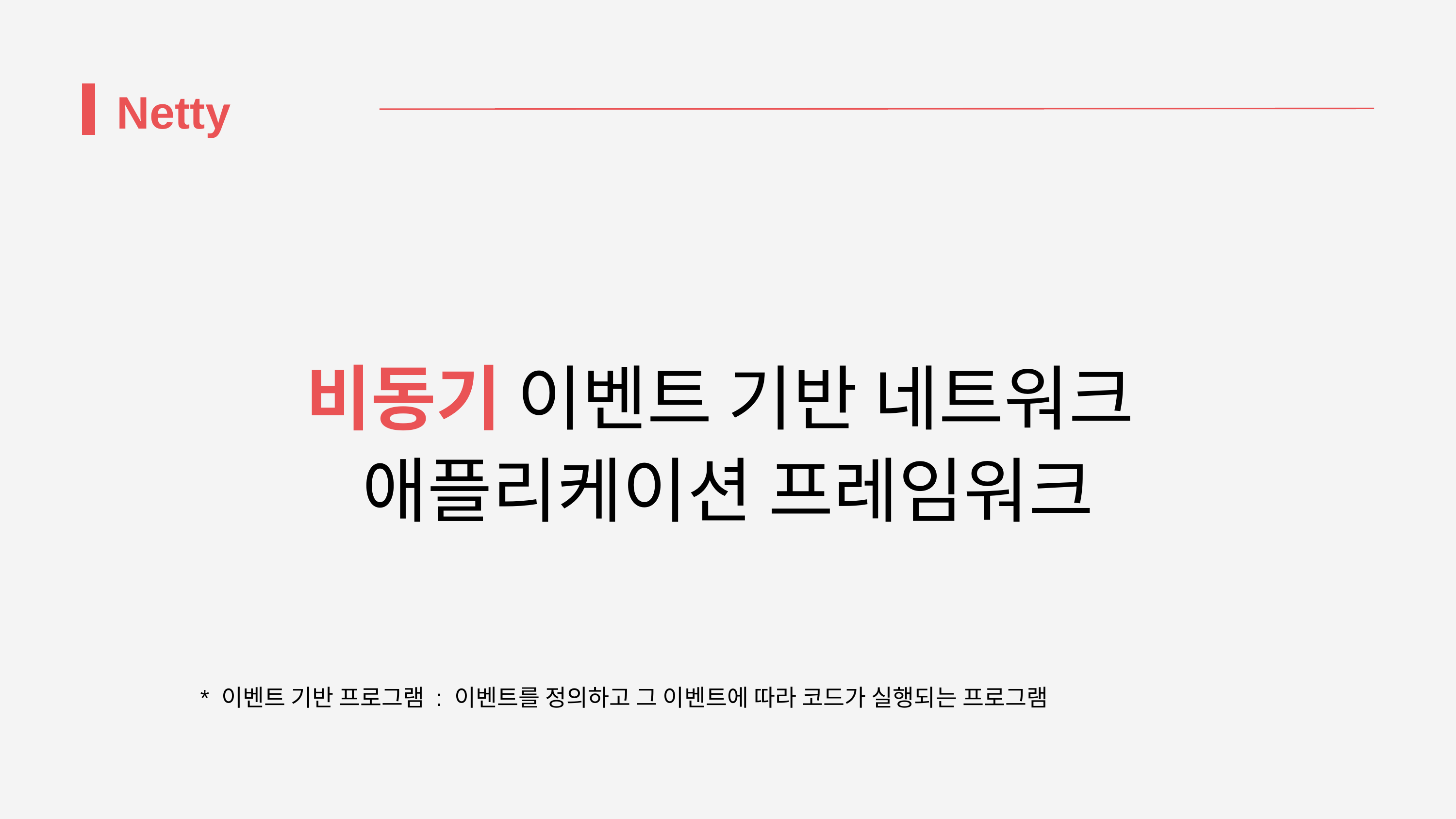

Netty

비동기 이벤트 기반 네트워크
애플리케이션 프레임워크
 * 이벤트 기반 프로그램 : 이벤트를 정의하고 그 이벤트에 따라 코드가 실행되는 프로그램